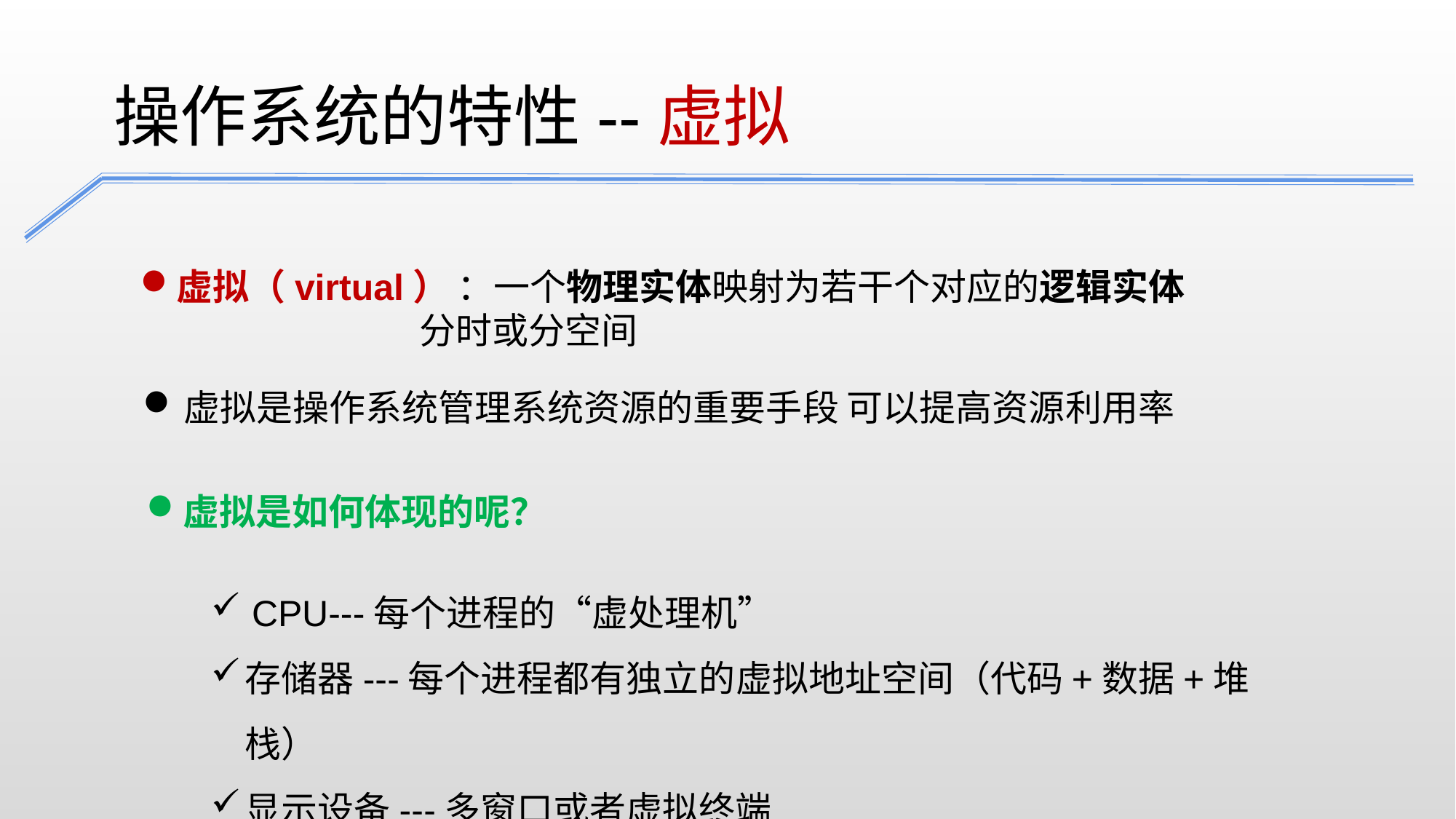

操作系统的特性--虚拟
虚拟（virtual） ：一个物理实体映射为若干个对应的逻辑实体
                                 分时或分空间

虚拟是操作系统管理系统资源的重要手段 可以提高资源利用率
虚拟是如何体现的呢？
CPU---每个进程的“虚处理机”
存储器---每个进程都有独立的虚拟地址空间（代码+数据+堆栈）
显示设备---多窗口或者虚拟终端